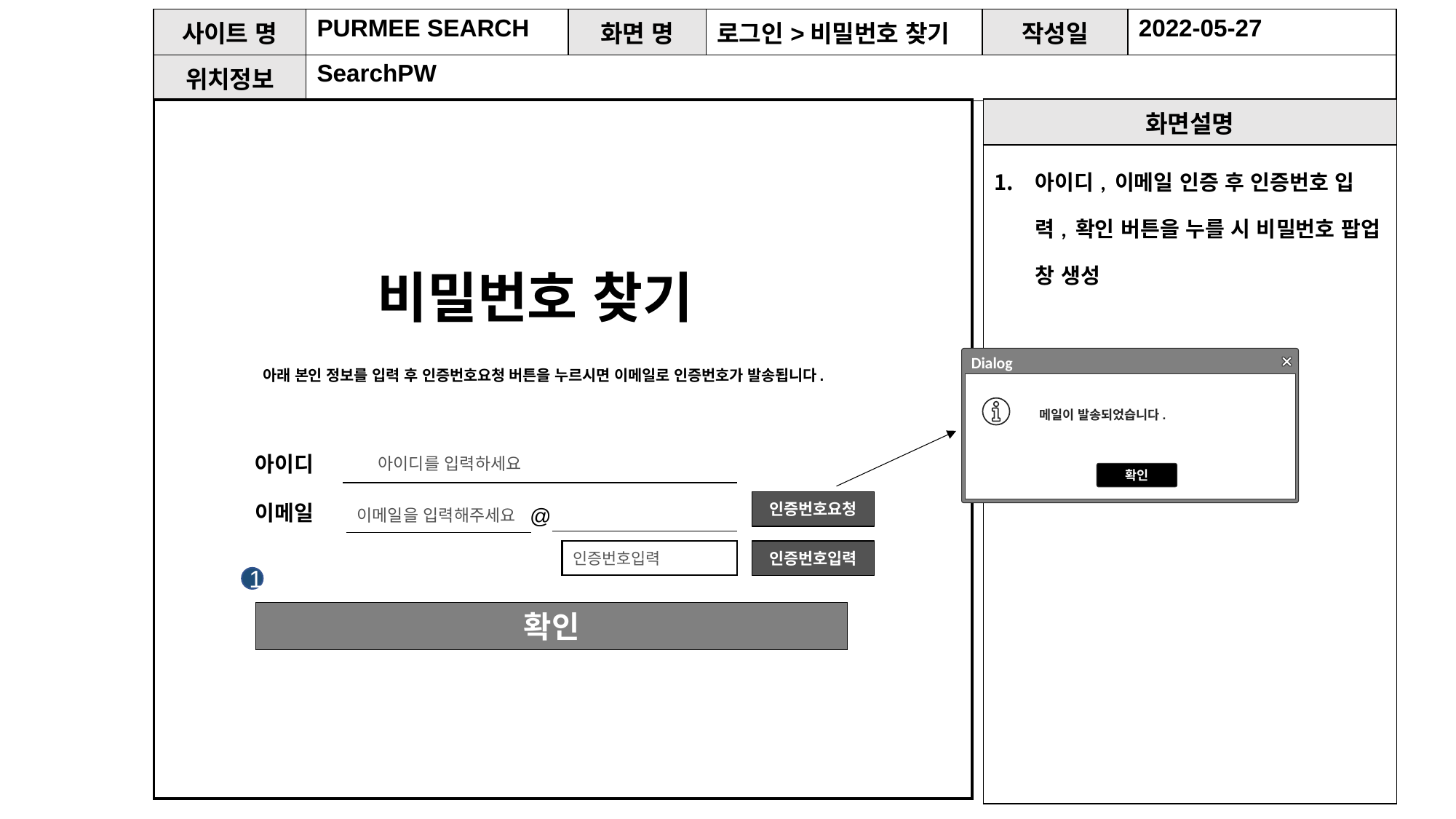

| 사이트 명 | PURMEE SEARCH | 화면 명 | 로그인>비밀번호 찾기 | 작성일 | 2022-05-27 |
| --- | --- | --- | --- | --- | --- |
| 위치정보 | SearchPW |  |  |  |  |
| 화면설명 |
| --- |
| 아이디, 이메일 인증 후 인증번호 입력, 확인 버튼을 누를 시 비밀번호 팝업 창 생성 |

비밀번호 찾기
Dialog

메일이 발송되었습니다.
Abort
확인
Cancel
아래 본인 정보를 입력 후 인증번호요청 버튼을 누르시면 이메일로 인증번호가 발송됩니다.
아이디
아이디를 입력하세요
인증번호요청
이메일
@
이메일을 입력해주세요
인증번호입력
인증번호입력
1
확인